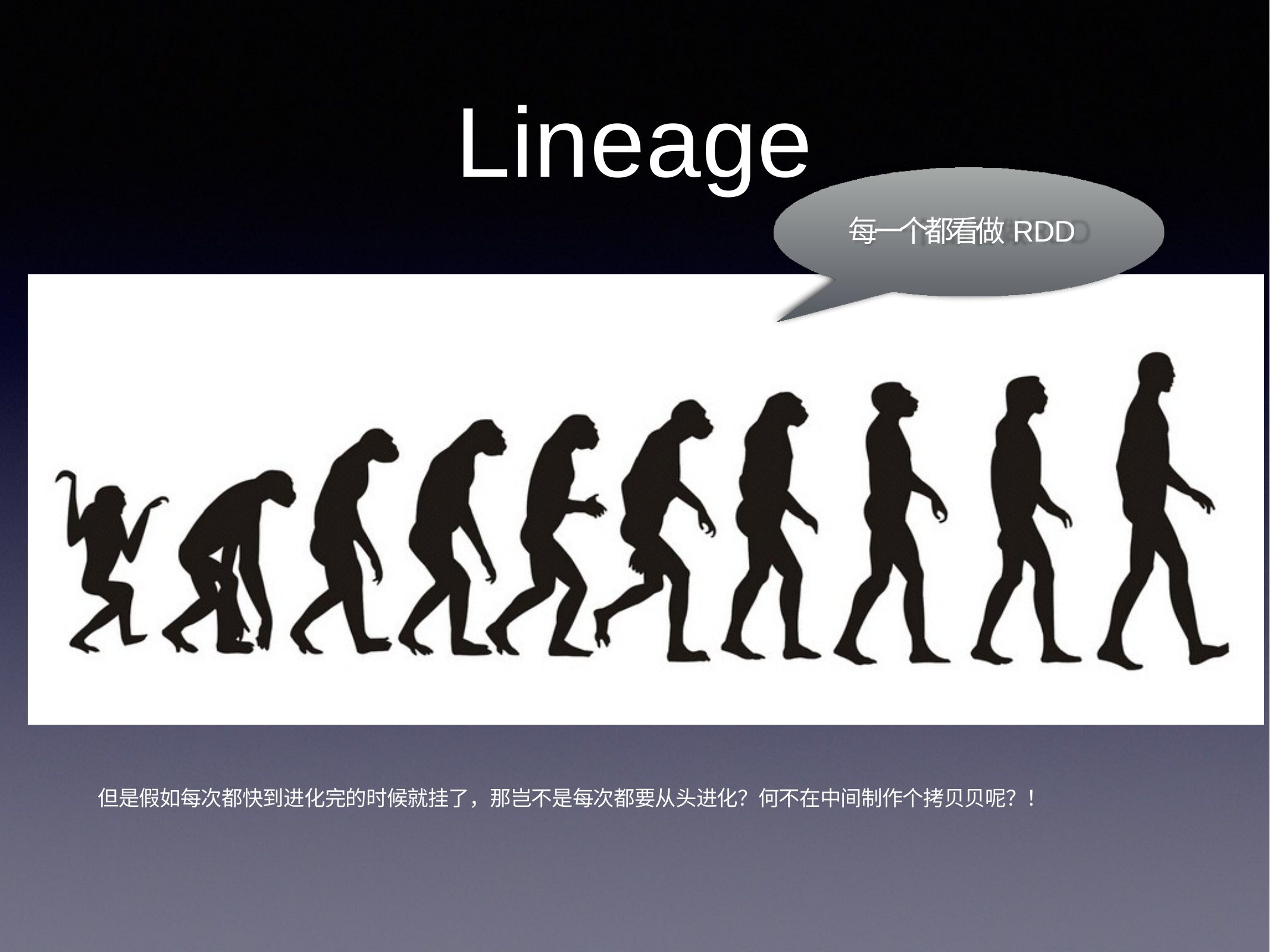

# Lineage

每一个都看做RDD

但是假如每次都快到进化完的时候就挂了，那岂不是每次都要从头进化？何不在中间制作个拷⻉贝呢？！
19